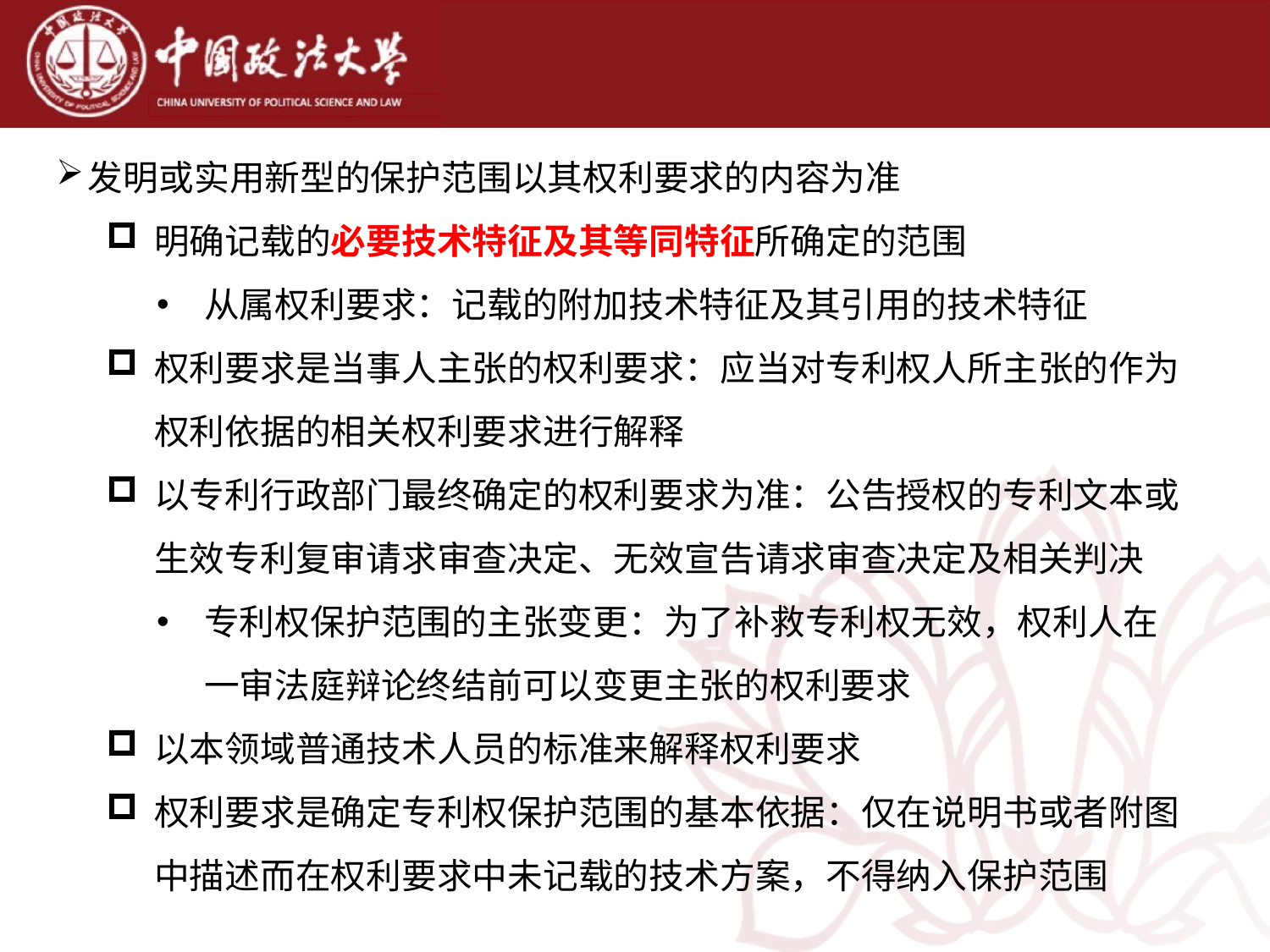

发明或实用新型的保护范围以其权利要求的内容为准
明确记载的必要技术特征及其等同特征所确定的范围
从属权利要求：记载的附加技术特征及其引用的技术特征
权利要求是当事人主张的权利要求：应当对专利权人所主张的作为权利依据的相关权利要求进行解释
以专利行政部门最终确定的权利要求为准：公告授权的专利文本或生效专利复审请求审查决定、无效宣告请求审查决定及相关判决
专利权保护范围的主张变更：为了补救专利权无效，权利人在一审法庭辩论终结前可以变更主张的权利要求
以本领域普通技术人员的标准来解释权利要求
权利要求是确定专利权保护范围的基本依据：仅在说明书或者附图中描述而在权利要求中未记载的技术方案，不得纳入保护范围